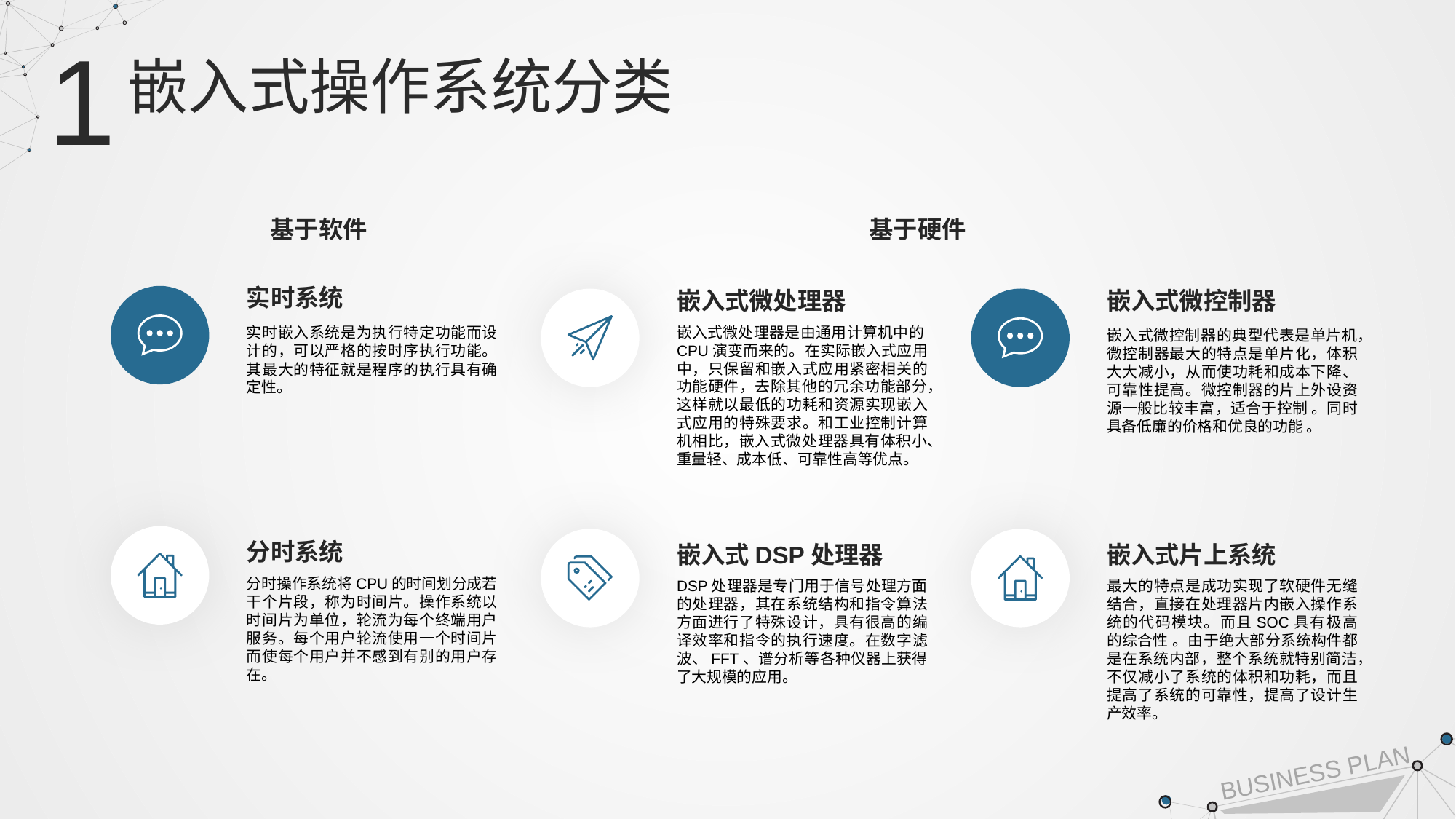

1
嵌入式操作系统分类
基于软件
基于硬件
实时系统
实时嵌入系统是为执行特定功能而设计的，可以严格的按时序执行功能。其最大的特征就是程序的执行具有确定性。
嵌入式微处理器
嵌入式微处理器是由通用计算机中的CPU演变而来的。在实际嵌入式应用中，只保留和嵌入式应用紧密相关的功能硬件，去除其他的冗余功能部分，这样就以最低的功耗和资源实现嵌入式应用的特殊要求。和工业控制计算机相比，嵌入式微处理器具有体积小、重量轻、成本低、可靠性高等优点。
嵌入式微控制器
嵌入式微控制器的典型代表是单片机，微控制器最大的特点是单片化，体积大大减小，从而使功耗和成本下降、可靠性提高。微控制器的片上外设资源一般比较丰富，适合于控制 。同时具备低廉的价格和优良的功能 。

分时系统
分时操作系统将CPU的时间划分成若干个片段，称为时间片。操作系统以时间片为单位，轮流为每个终端用户服务。每个用户轮流使用一个时间片而使每个用户并不感到有别的用户存在。
嵌入式DSP处理器
DSP处理器是专门用于信号处理方面的处理器，其在系统结构和指令算法方面进行了特殊设计，具有很高的编译效率和指令的执行速度。在数字滤波、FFT、谱分析等各种仪器上获得了大规模的应用。
嵌入式片上系统
最大的特点是成功实现了软硬件无缝结合，直接在处理器片内嵌入操作系统的代码模块。而且SOC具有极高的综合性 。由于绝大部分系统构件都是在系统内部，整个系统就特别简洁，不仅减小了系统的体积和功耗，而且提高了系统的可靠性，提高了设计生产效率。